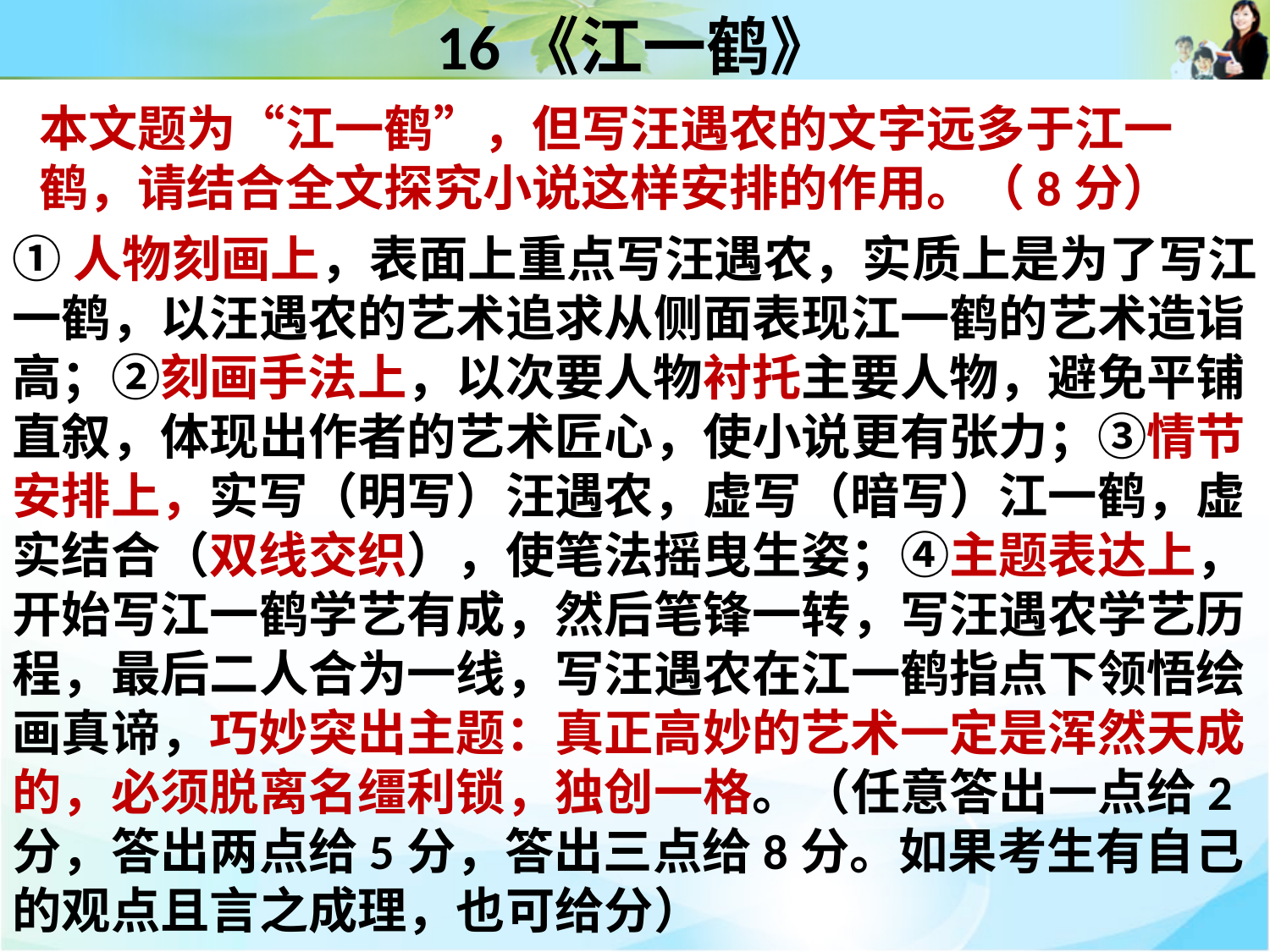

16《江一鹤》
本文题为“江一鹤”，但写汪遇农的文字远多于江一鹤，请结合全文探究小说这样安排的作用。（8分）
①人物刻画上，表面上重点写汪遇农，实质上是为了写江一鹤，以汪遇农的艺术追求从侧面表现江一鹤的艺术造诣高；②刻画手法上，以次要人物衬托主要人物，避免平铺直叙，体现出作者的艺术匠心，使小说更有张力；③情节安排上，实写（明写）汪遇农，虚写（暗写）江一鹤，虚实结合（双线交织），使笔法摇曳生姿；④主题表达上，开始写江一鹤学艺有成，然后笔锋一转，写汪遇农学艺历程，最后二人合为一线，写汪遇农在江一鹤指点下领悟绘画真谛，巧妙突出主题：真正高妙的艺术一定是浑然天成的，必须脱离名缰利锁，独创一格。（任意答出一点给2分，答出两点给5分，答出三点给8分。如果考生有自己的观点且言之成理，也可给分）